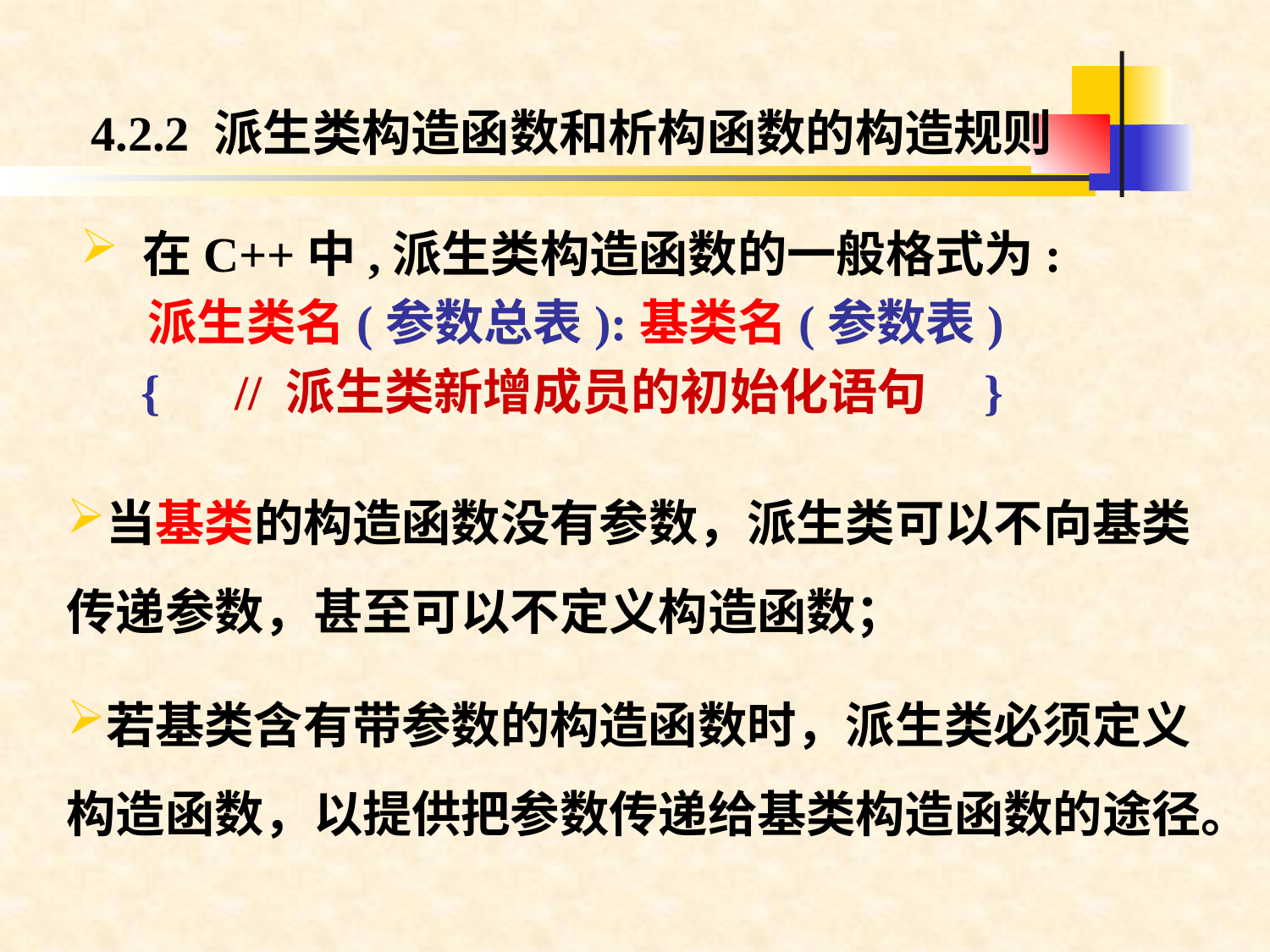

4.2.2 派生类构造函数和析构函数的构造规则
 在C++中,派生类构造函数的一般格式为:
     派生类名(参数总表):基类名(参数表)
     {      // 派生类新增成员的初始化语句    }
当基类的构造函数没有参数，派生类可以不向基类传递参数，甚至可以不定义构造函数；
若基类含有带参数的构造函数时，派生类必须定义构造函数，以提供把参数传递给基类构造函数的途径。